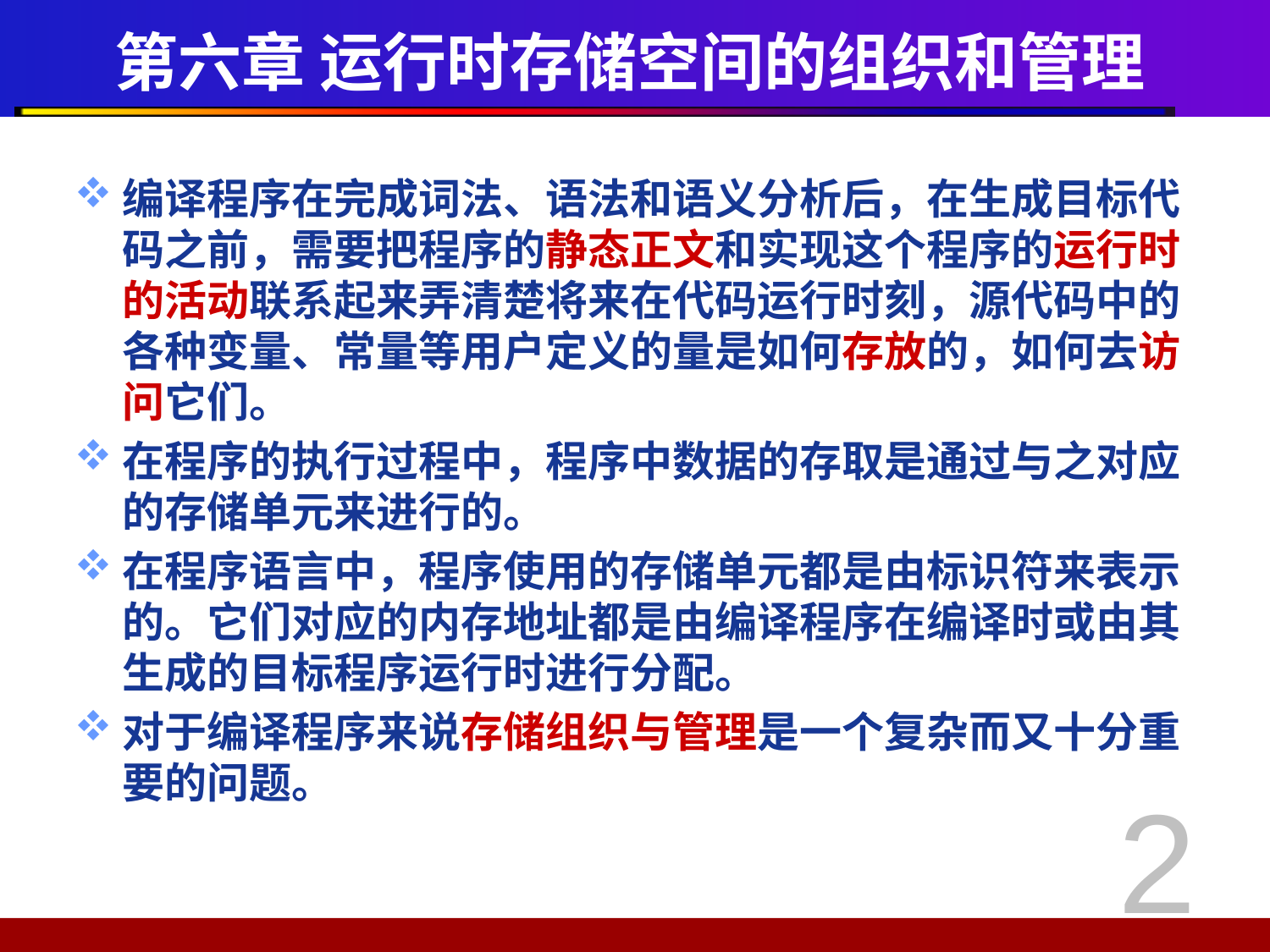

# 第六章 运行时存储空间的组织和管理
编译程序在完成词法、语法和语义分析后，在生成目标代码之前，需要把程序的静态正文和实现这个程序的运行时的活动联系起来弄清楚将来在代码运行时刻，源代码中的各种变量、常量等用户定义的量是如何存放的，如何去访问它们。
在程序的执行过程中，程序中数据的存取是通过与之对应的存储单元来进行的。
在程序语言中，程序使用的存储单元都是由标识符来表示的。它们对应的内存地址都是由编译程序在编译时或由其生成的目标程序运行时进行分配。
对于编译程序来说存储组织与管理是一个复杂而又十分重要的问题。
2